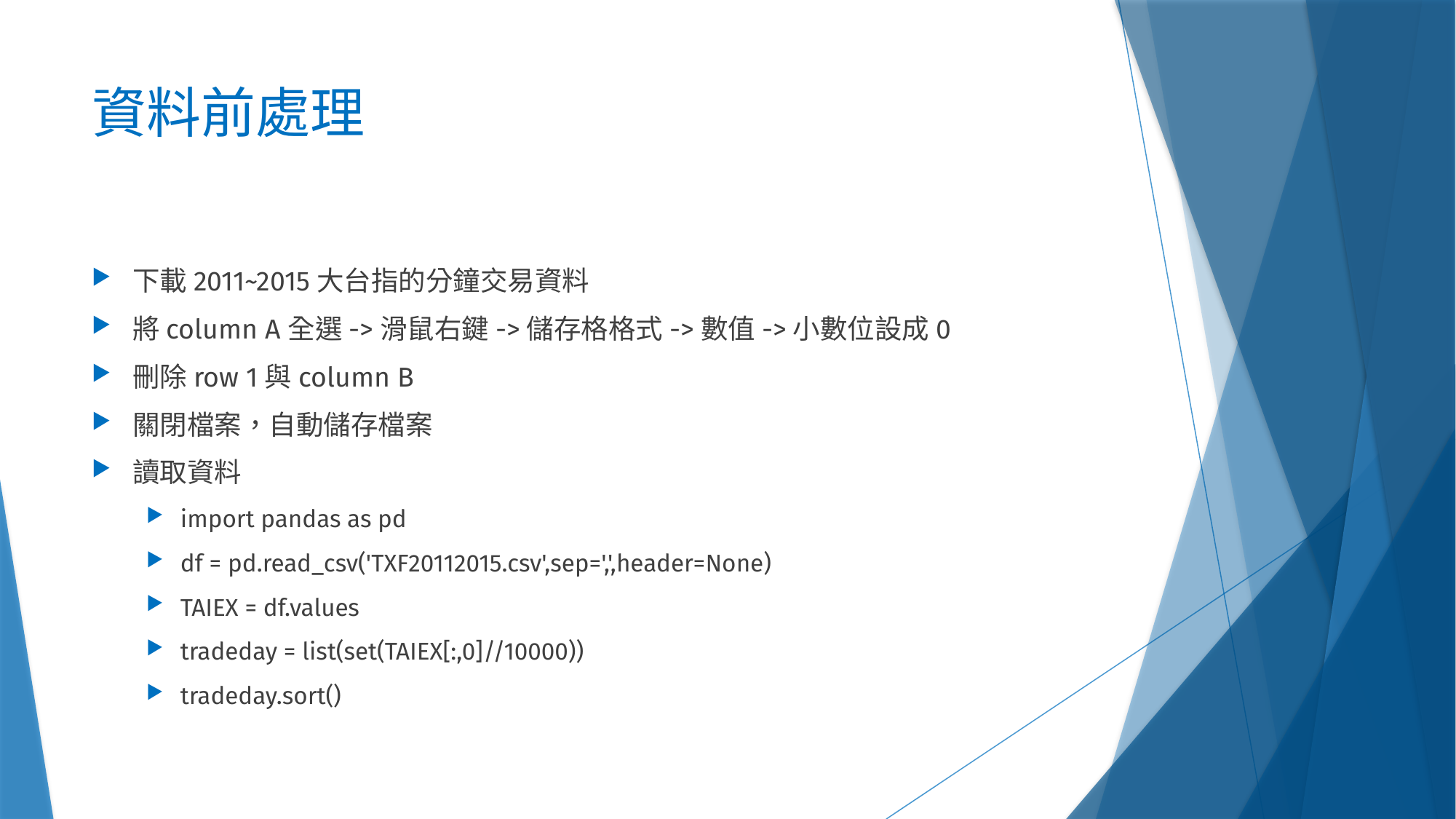

# 資料前處理
下載2011~2015大台指的分鐘交易資料
將column A全選->滑鼠右鍵->儲存格格式->數值->小數位設成0
刪除row 1與column B
關閉檔案，自動儲存檔案
讀取資料
import pandas as pd
df = pd.read_csv('TXF20112015.csv',sep=',',header=None)
TAIEX = df.values
tradeday = list(set(TAIEX[:,0]//10000))
tradeday.sort()